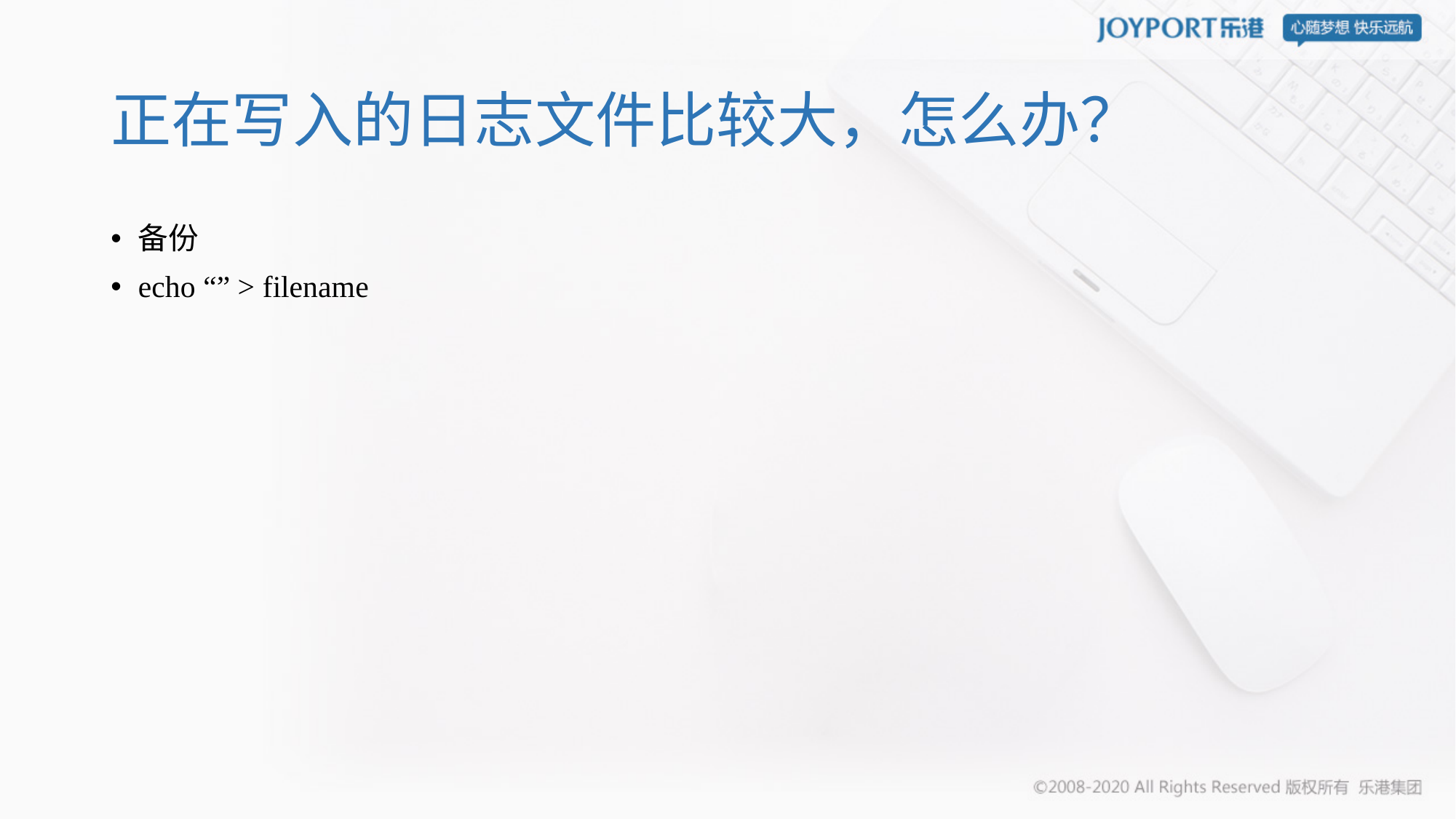

# 正在写入的日志文件比较大，怎么办？
备份
echo “” > filename